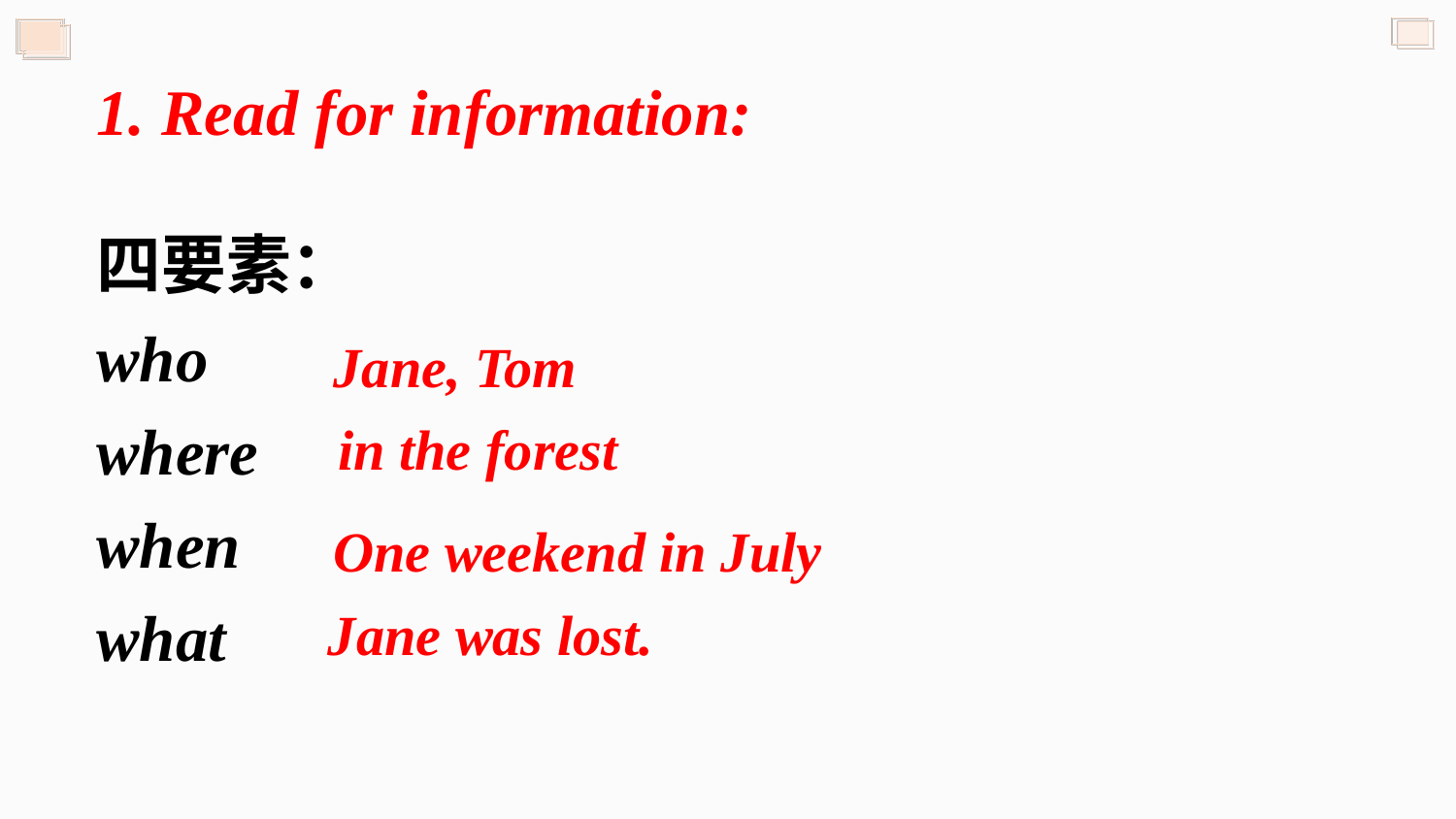

1. Read for information:
四要素：
who
where
when
what
Jane, Tom
 in the forest
One weekend in July
Jane was lost.